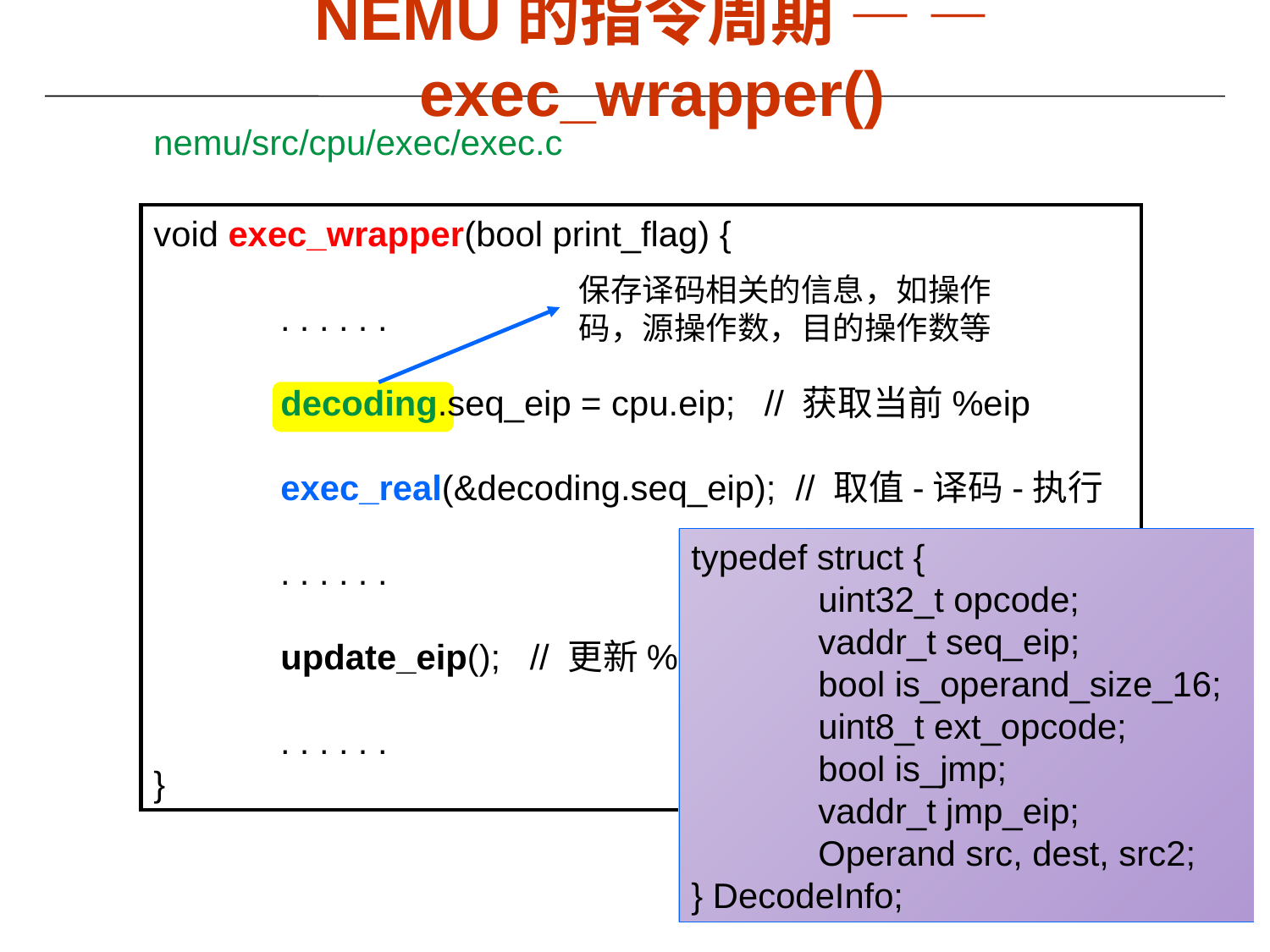

# NEMU的指令周期 — — exec_wrapper()
nemu/src/cpu/exec/exec.c
void exec_wrapper(bool print_flag) {

             . . . . . .

	decoding.seq_eip = cpu.eip;   // 获取当前%eip

	exec_real(&decoding.seq_eip);  // 取值-译码-执行

             . . . . . .

	update_eip();   // 更新%eip

             . . . . . .
}
保存译码相关的信息，如操作码，源操作数，目的操作数等

typedef struct {
	uint32_t opcode;
	vaddr_t seq_eip;
	bool is_operand_size_16;
	uint8_t ext_opcode;
	bool is_jmp;
	vaddr_t jmp_eip;
	Operand src, dest, src2;
} DecodeInfo;